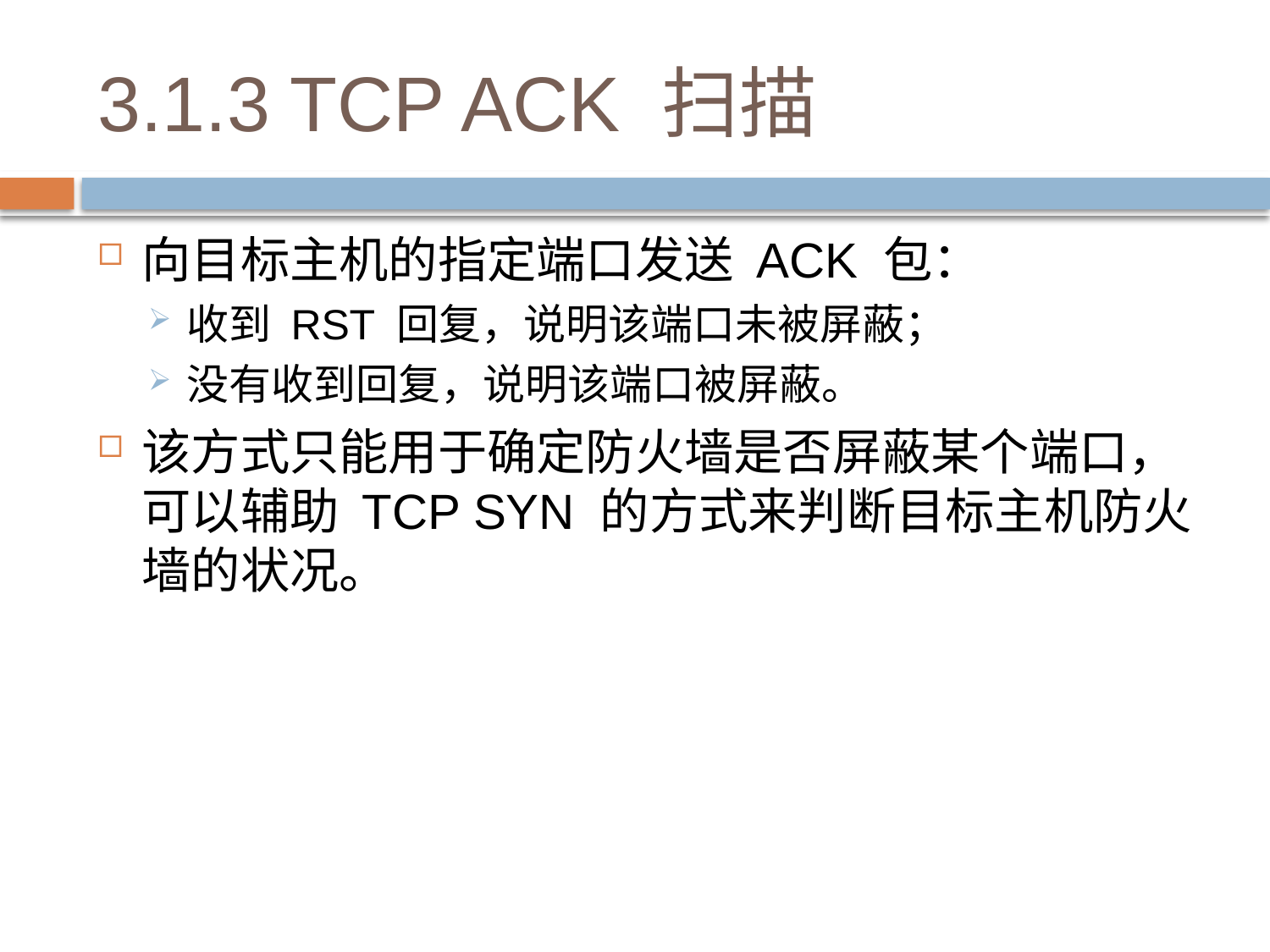

# 3.1.3 TCP ACK 扫描
向目标主机的指定端口发送 ACK 包：
收到 RST 回复，说明该端口未被屏蔽；
没有收到回复，说明该端口被屏蔽。
该方式只能用于确定防火墙是否屏蔽某个端口，可以辅助 TCP SYN 的方式来判断目标主机防火墙的状况。